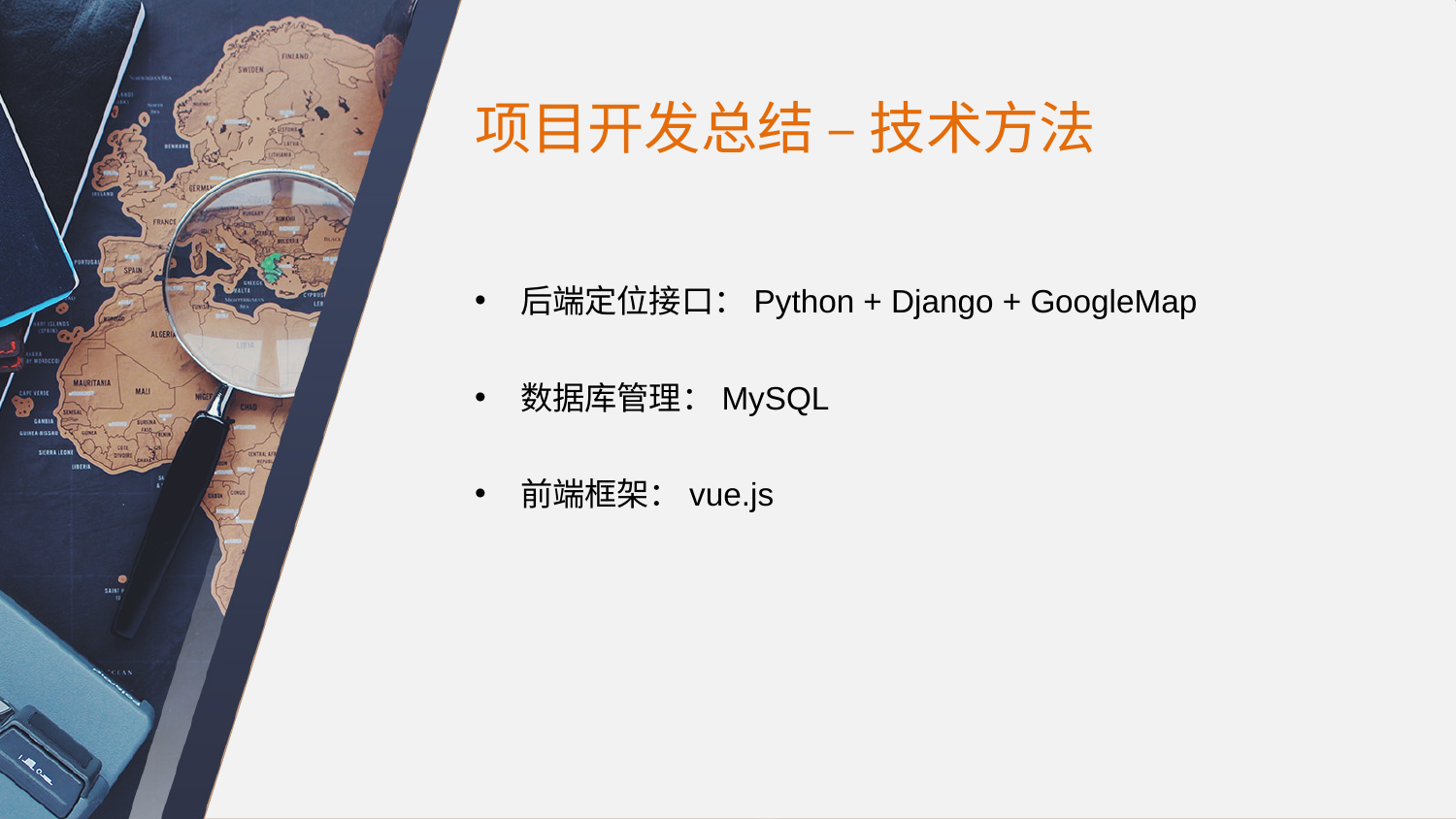

# 项目开发总结 – 技术方法
后端定位接口：Python + Django + GoogleMap

数据库管理：MySQL

前端框架：vue.js